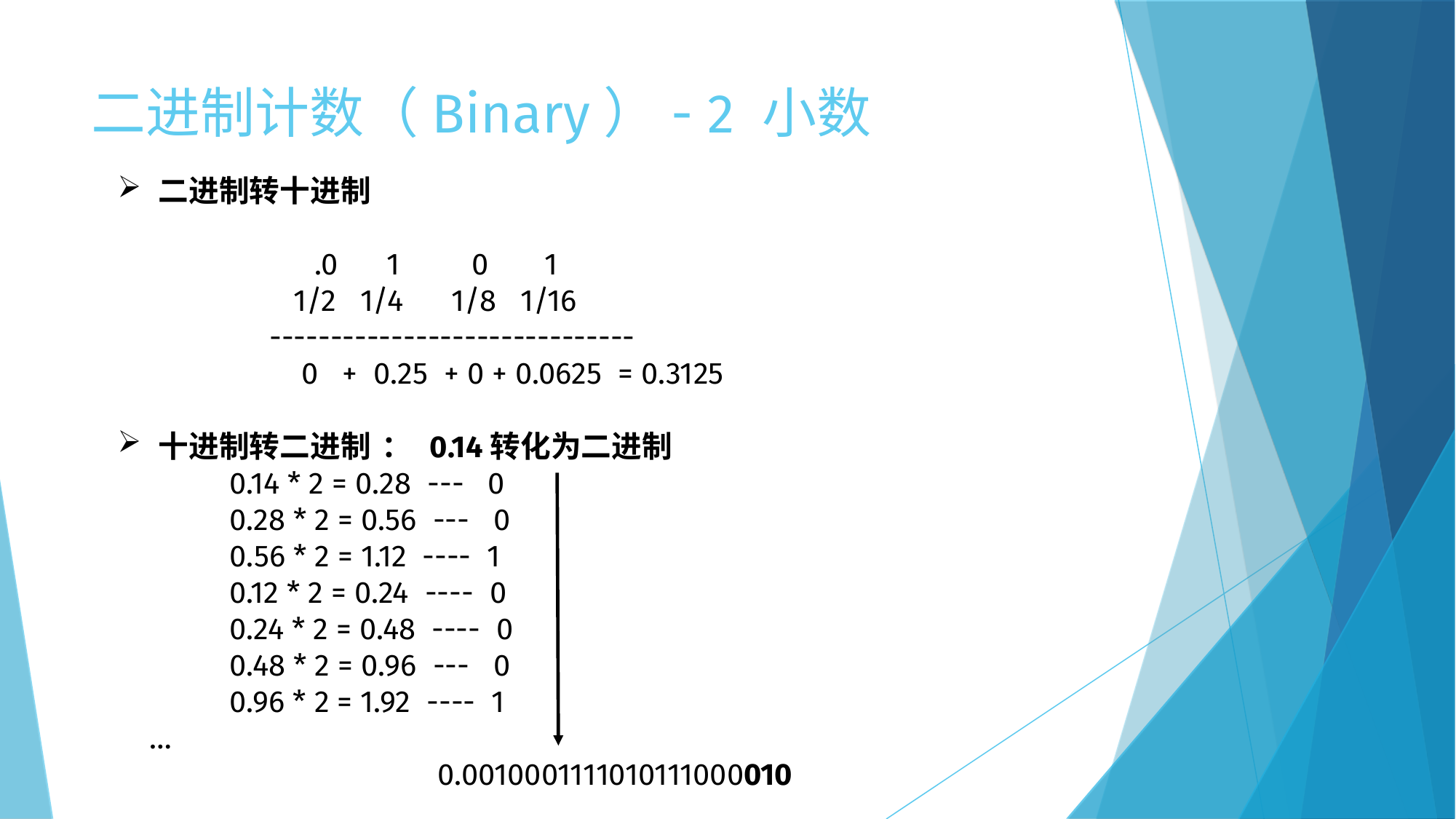

二进制计数（Binary）- 2 小数
二进制转十进制

      	           .0      1         0       1
                      1/2   1/4      1/8   1/16
                   ------------------------------
                       0   +  0.25  + 0 + 0.0625  = 0.3125

十进制转二进制 ： 0.14转化为二进制
              0.14 * 2 = 0.28  ---   0
              0.28 * 2 = 0.56  ---   0
              0.56 * 2 = 1.12  ----  1
              0.12 * 2 = 0.24  ----  0
              0.24 * 2 = 0.48  ----  0
              0.48 * 2 = 0.96  ---   0
              0.96 * 2 = 1.92  ----  1
    …
                                        0.0010001111010111000010